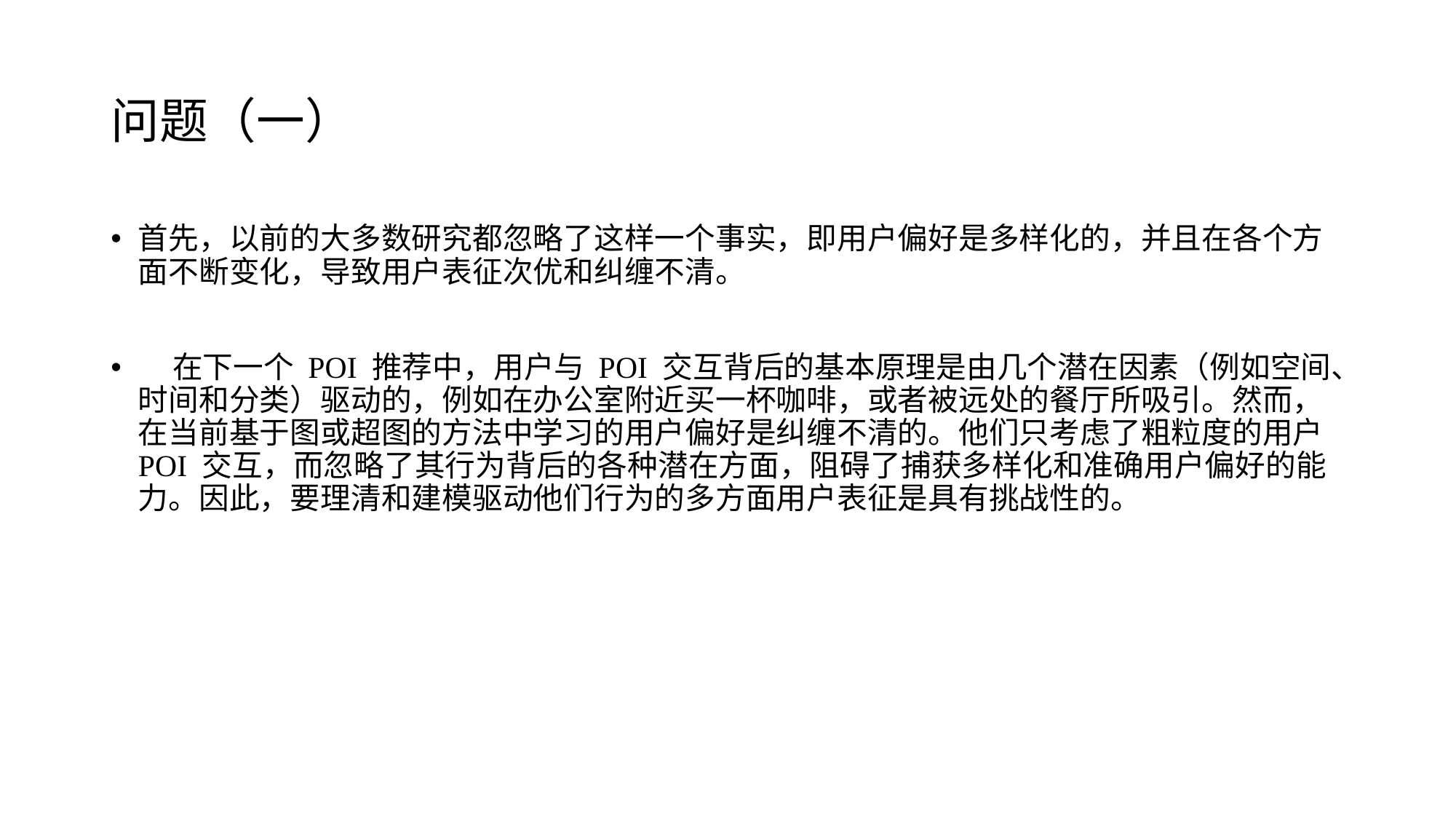

# 问题（一）
首先，以前的大多数研究都忽略了这样一个事实，即用户偏好是多样化的，并且在各个方面不断变化，导致用户表征次优和纠缠不清。

    在下一个 POI 推荐中，用户与 POI 交互背后的基本原理是由几个潜在因素（例如空间、时间和分类）驱动的，例如在办公室附近买一杯咖啡，或者被远处的餐厅所吸引。然而，在当前基于图或超图的方法中学习的用户偏好是纠缠不清的。他们只考虑了粗粒度的用户 POI 交互，而忽略了其行为背后的各种潜在方面，阻碍了捕获多样化和准确用户偏好的能力。因此，要理清和建模驱动他们行为的多方面用户表征是具有挑战性的。